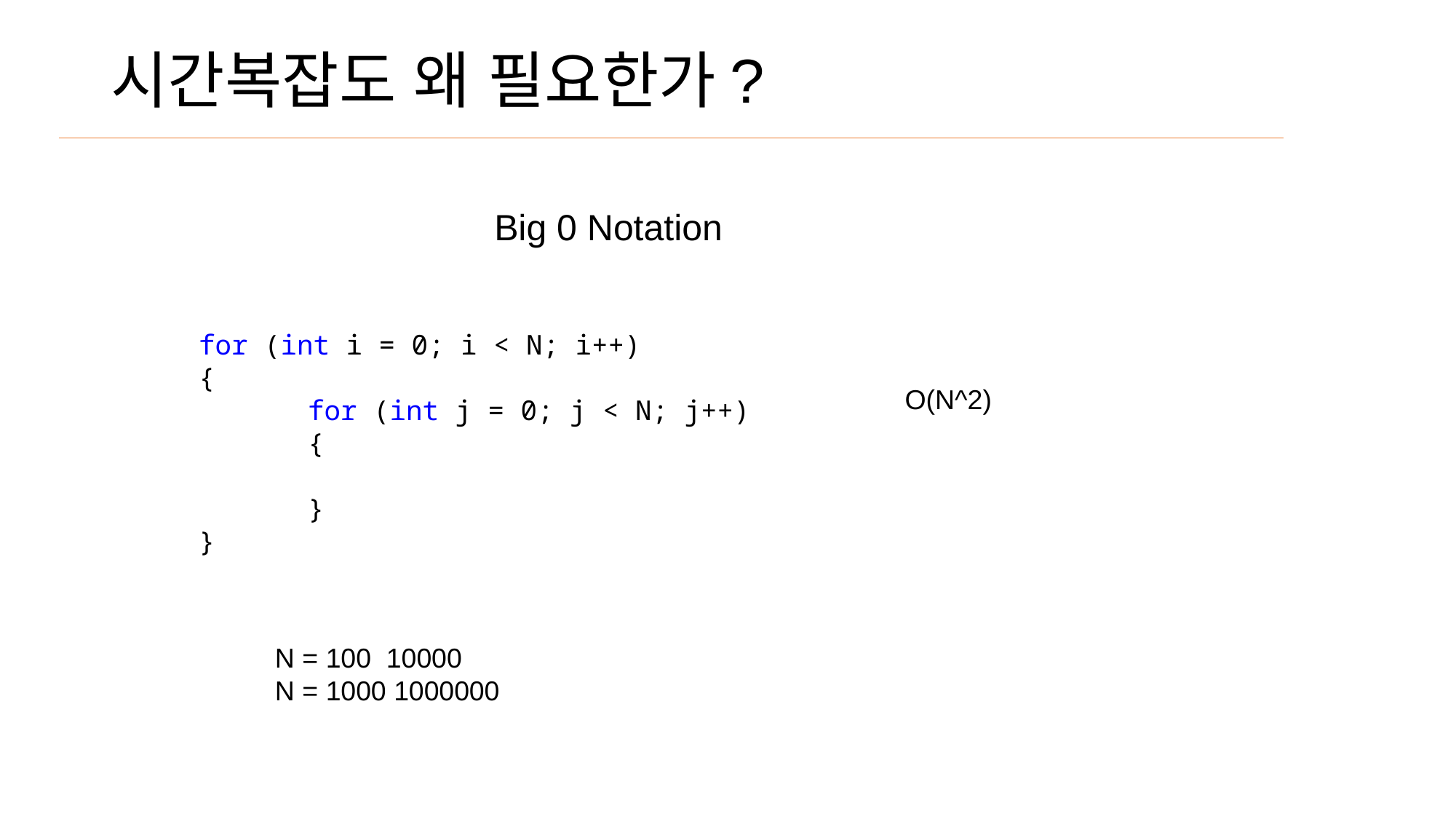

# 시간복잡도 왜 필요한가?
Big 0 Notation
for (int i = 0; i < N; i++)
{
	for (int j = 0; j < N; j++)
	{

	}
}
O(N^2)
N = 100  10000
N = 1000 1000000